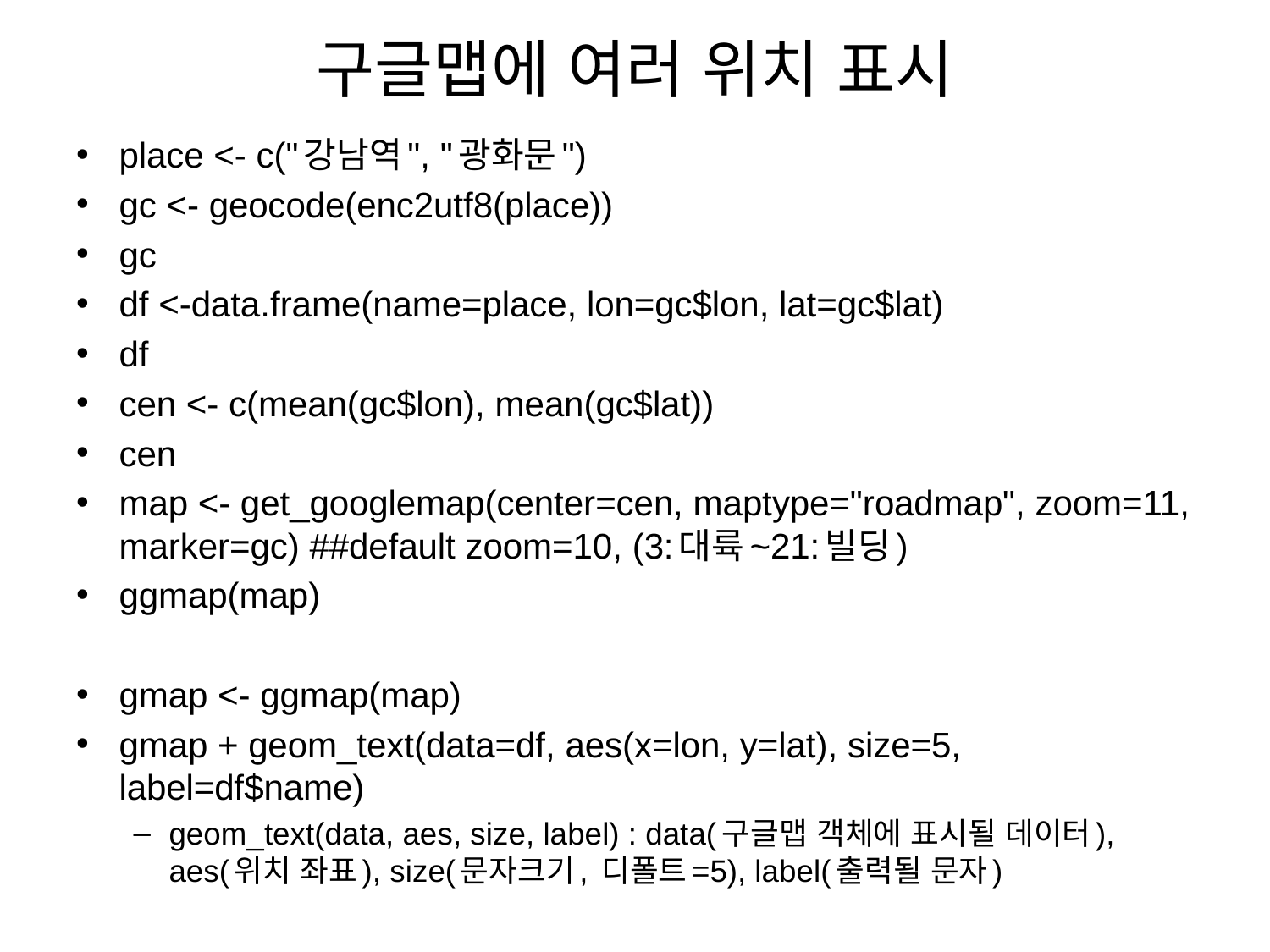

# 구글맵에 여러 위치 표시
place <- c("강남역", "광화문")
gc <- geocode(enc2utf8(place))
gc
df <-data.frame(name=place, lon=gc$lon, lat=gc$lat)
df
cen <- c(mean(gc$lon), mean(gc$lat))
cen
map <- get_googlemap(center=cen, maptype="roadmap", zoom=11, marker=gc) ##default zoom=10, (3:대륙~21:빌딩)
ggmap(map)

gmap <- ggmap(map)
gmap + geom_text(data=df, aes(x=lon, y=lat), size=5, label=df$name)
geom_text(data, aes, size, label) : data(구글맵 객체에 표시될 데이터), aes(위치 좌표), size(문자크기, 디폴트=5), label(출력될 문자)